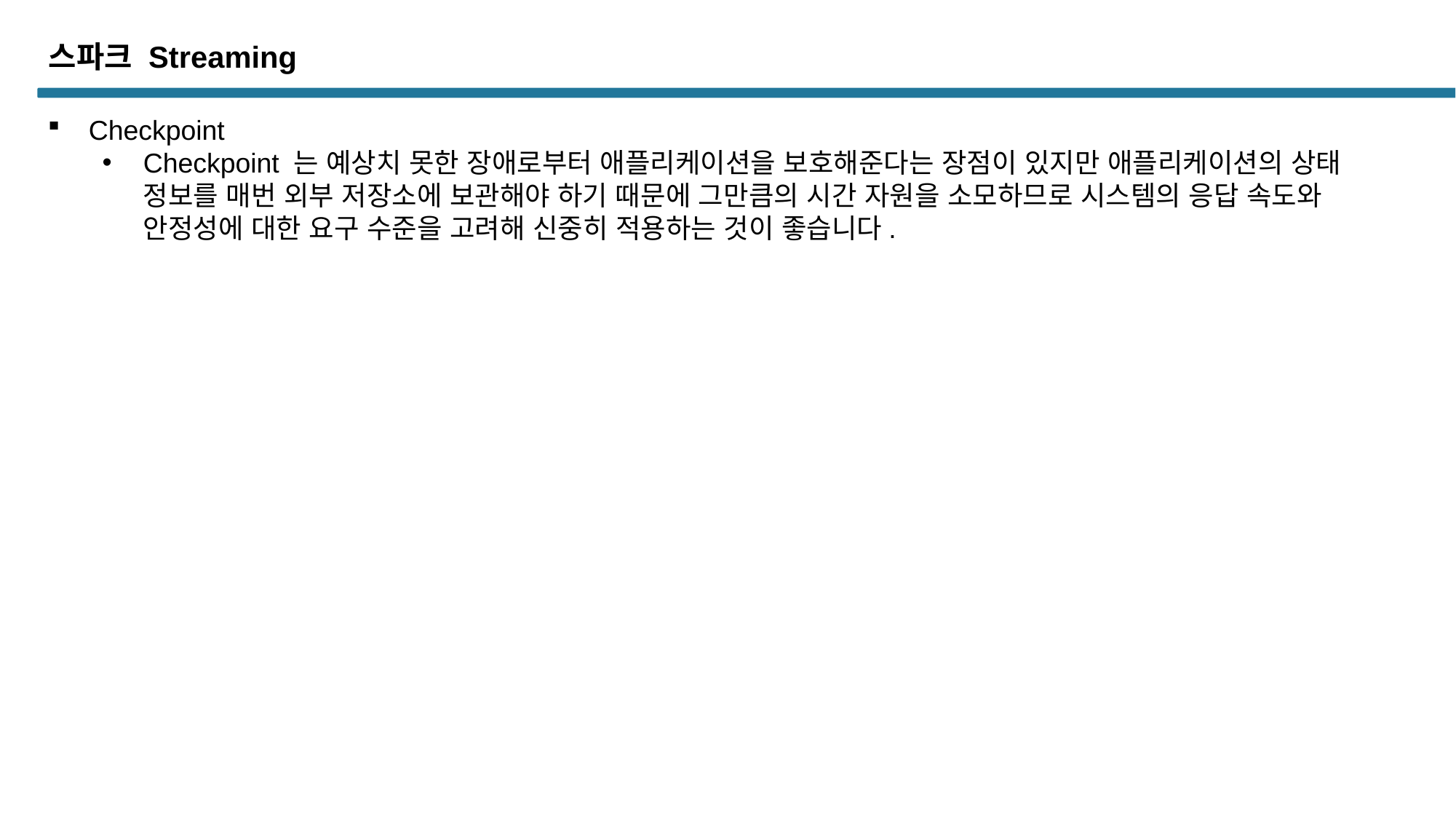

스파크 Streaming
Checkpoint
Checkpoint 는 예상치 못한 장애로부터 애플리케이션을 보호해준다는 장점이 있지만 애플리케이션의 상태 정보를 매번 외부 저장소에 보관해야 하기 때문에 그만큼의 시간 자원을 소모하므로 시스템의 응답 속도와 안정성에 대한 요구 수준을 고려해 신중히 적용하는 것이 좋습니다.